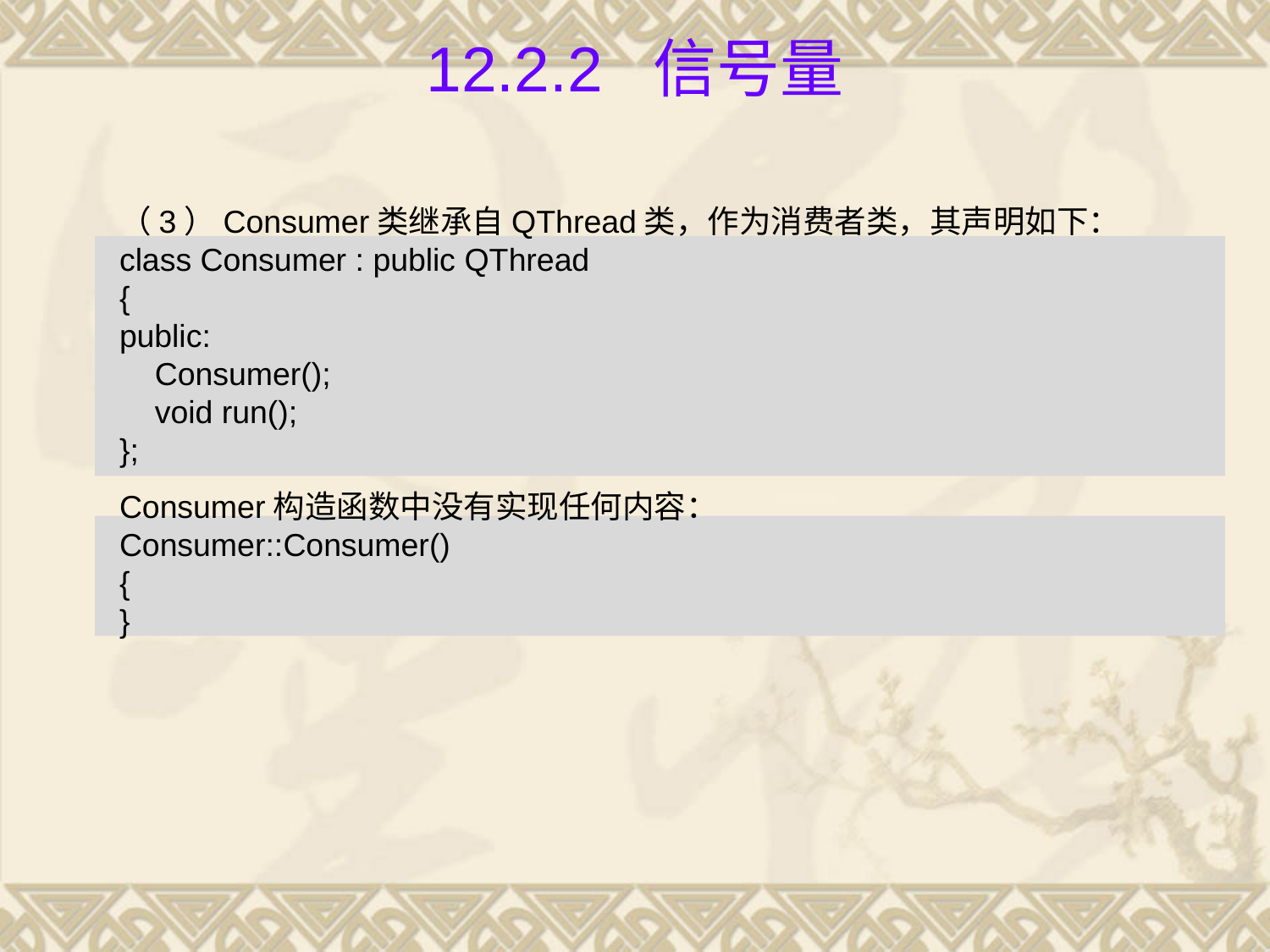

# 12.2.2  信号量
（3）Consumer类继承自QThread类，作为消费者类，其声明如下：
class Consumer : public QThread
{
public:
    Consumer();
    void run();
};
Consumer构造函数中没有实现任何内容：
Consumer::Consumer()
{
}